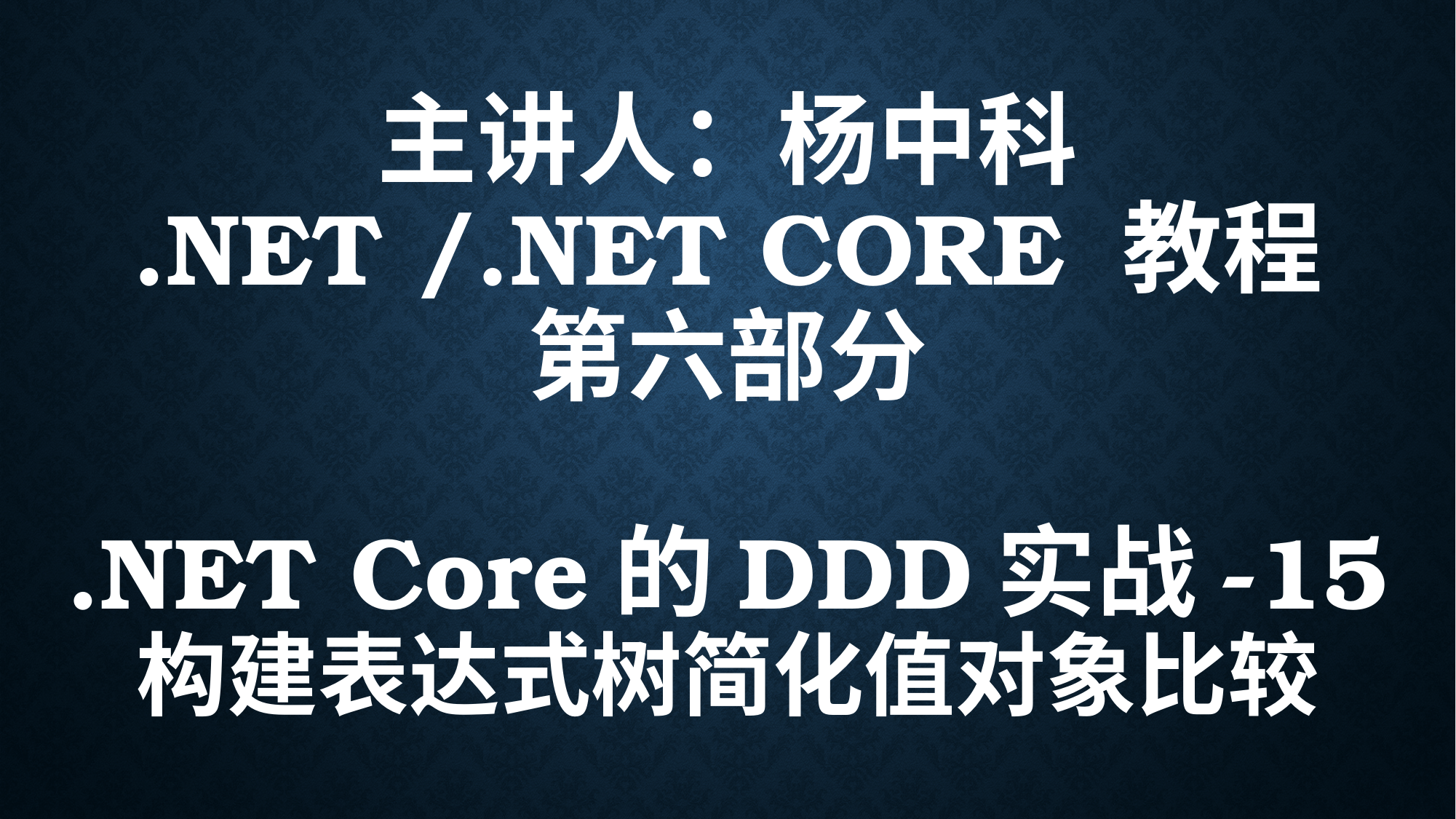

# 主讲人：杨中科 .NET /.NET Core 教程 第六部分 .NET Core的DDD实战-15 构建表达式树简化值对象比较